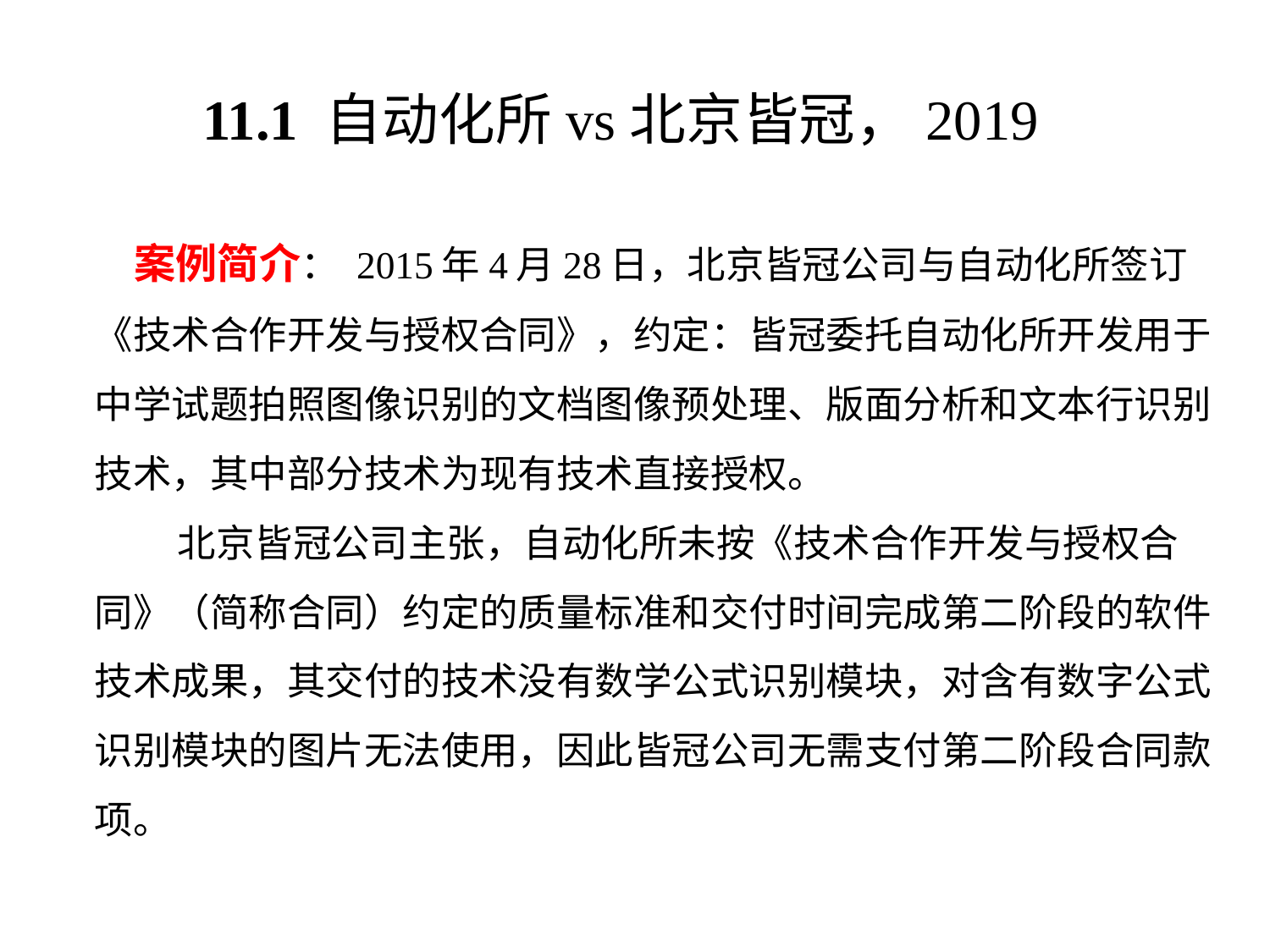

# 11.1 自动化所vs北京皆冠，2019
         案例简介： 2015年4月28日，北京皆冠公司与自动化所签订《技术合作开发与授权合同》，约定：皆冠委托自动化所开发用于中学试题拍照图像识别的文档图像预处理、版面分析和文本行识别技术，其中部分技术为现有技术直接授权。
              北京皆冠公司主张，自动化所未按《技术合作开发与授权合同》（简称合同）约定的质量标准和交付时间完成第二阶段的软件技术成果，其交付的技术没有数学公式识别模块，对含有数字公式识别模块的图片无法使用，因此皆冠公司无需支付第二阶段合同款项。